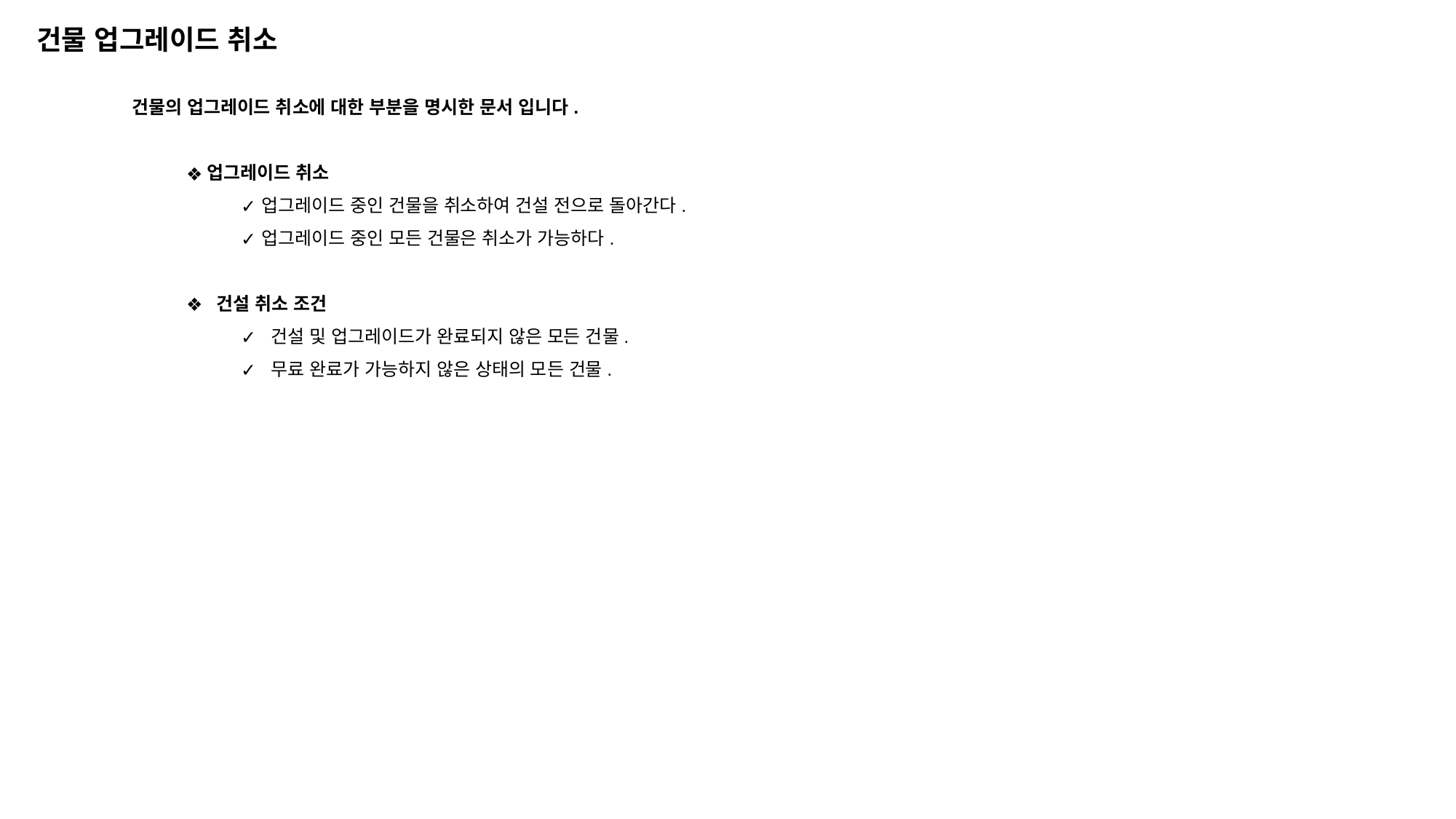

건물 업그레이드 취소
건물의 업그레이드 취소에 대한 부분을 명시한 문서 입니다.

업그레이드 취소
업그레이드 중인 건물을 취소하여 건설 전으로 돌아간다.
업그레이드 중인 모든 건물은 취소가 가능하다.

 건설 취소 조건
 건설 및 업그레이드가 완료되지 않은 모든 건물.
 무료 완료가 가능하지 않은 상태의 모든 건물.